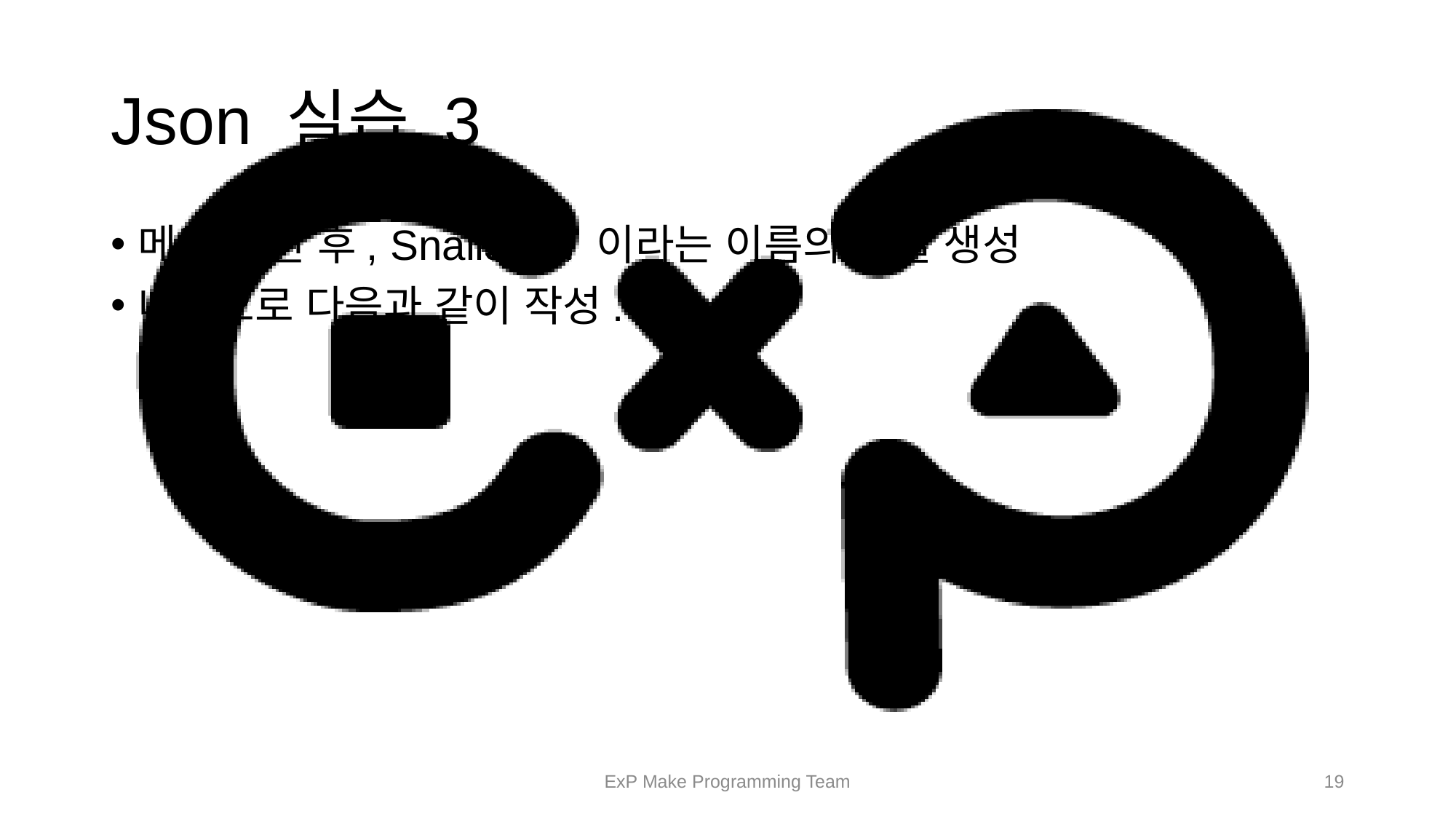

# Json 실습 3
메모장 켠 후, SnailJson 이라는 이름의 파일 생성
내용으로 다음과 같이 작성.

ExP Make Programming Team
19